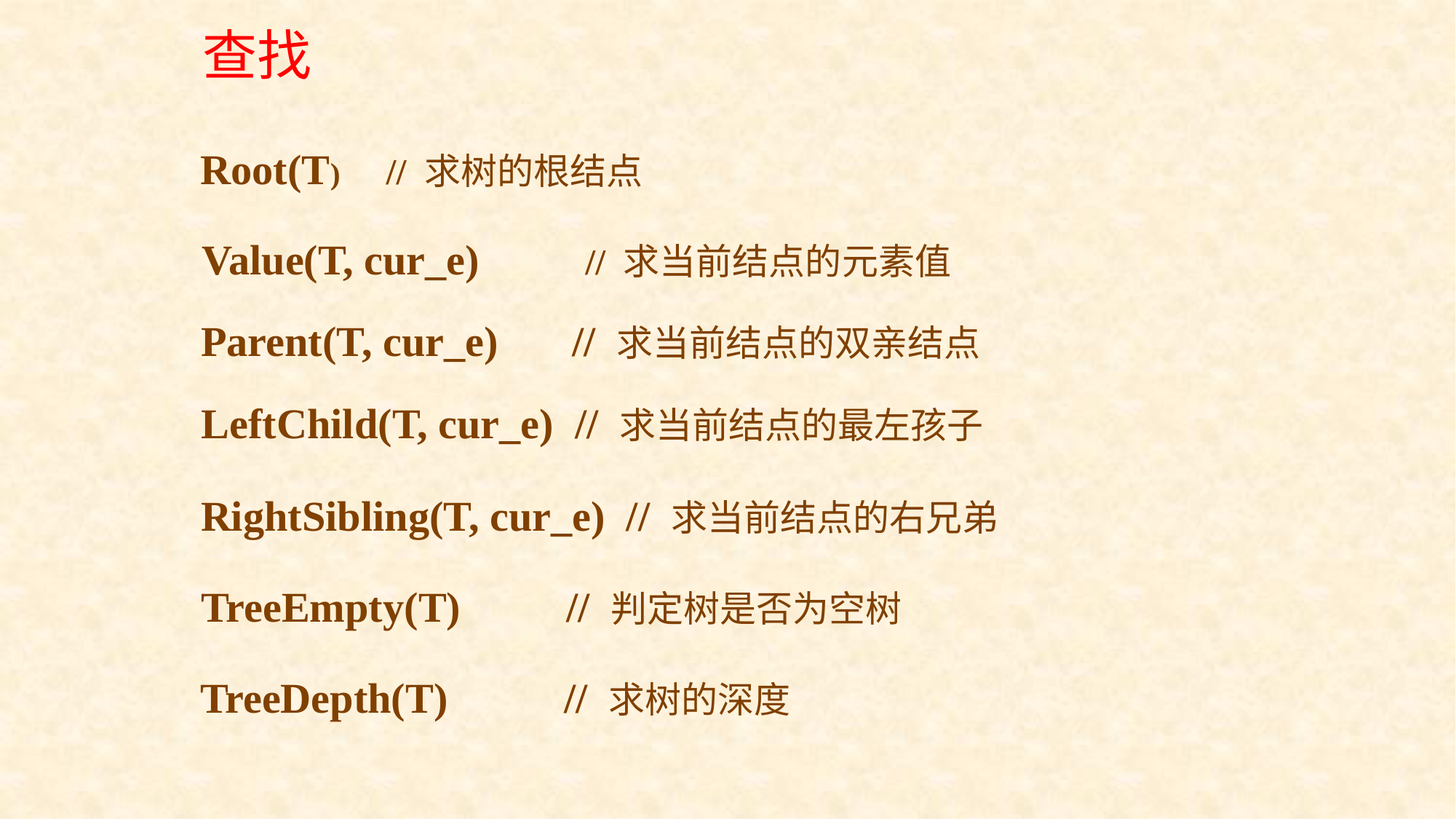

查找
Root(T)      // 求树的根结点
Value(T, cur_e)          // 求当前结点的元素值
Parent(T, cur_e)       // 求当前结点的双亲结点
LeftChild(T, cur_e)  // 求当前结点的最左孩子
RightSibling(T, cur_e)  // 求当前结点的右兄弟
TreeEmpty(T)          // 判定树是否为空树
TreeDepth(T)           // 求树的深度